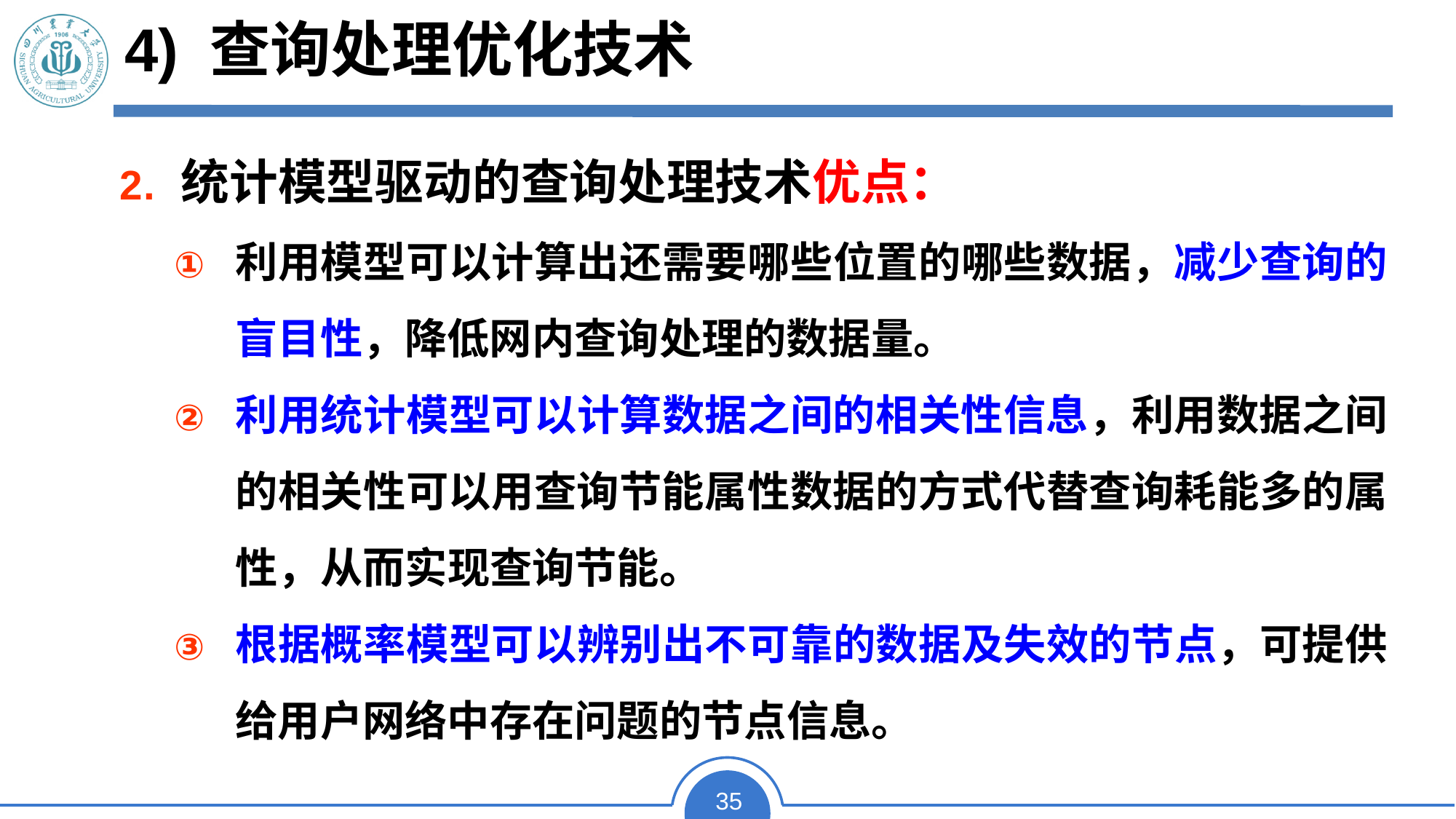

# 4) 查询处理优化技术
统计模型驱动的查询处理技术优点：
利用模型可以计算出还需要哪些位置的哪些数据，减少查询的盲目性，降低网内查询处理的数据量。
利用统计模型可以计算数据之间的相关性信息，利用数据之间的相关性可以用查询节能属性数据的方式代替查询耗能多的属性，从而实现查询节能。
根据概率模型可以辨别出不可靠的数据及失效的节点，可提供给用户网络中存在问题的节点信息。